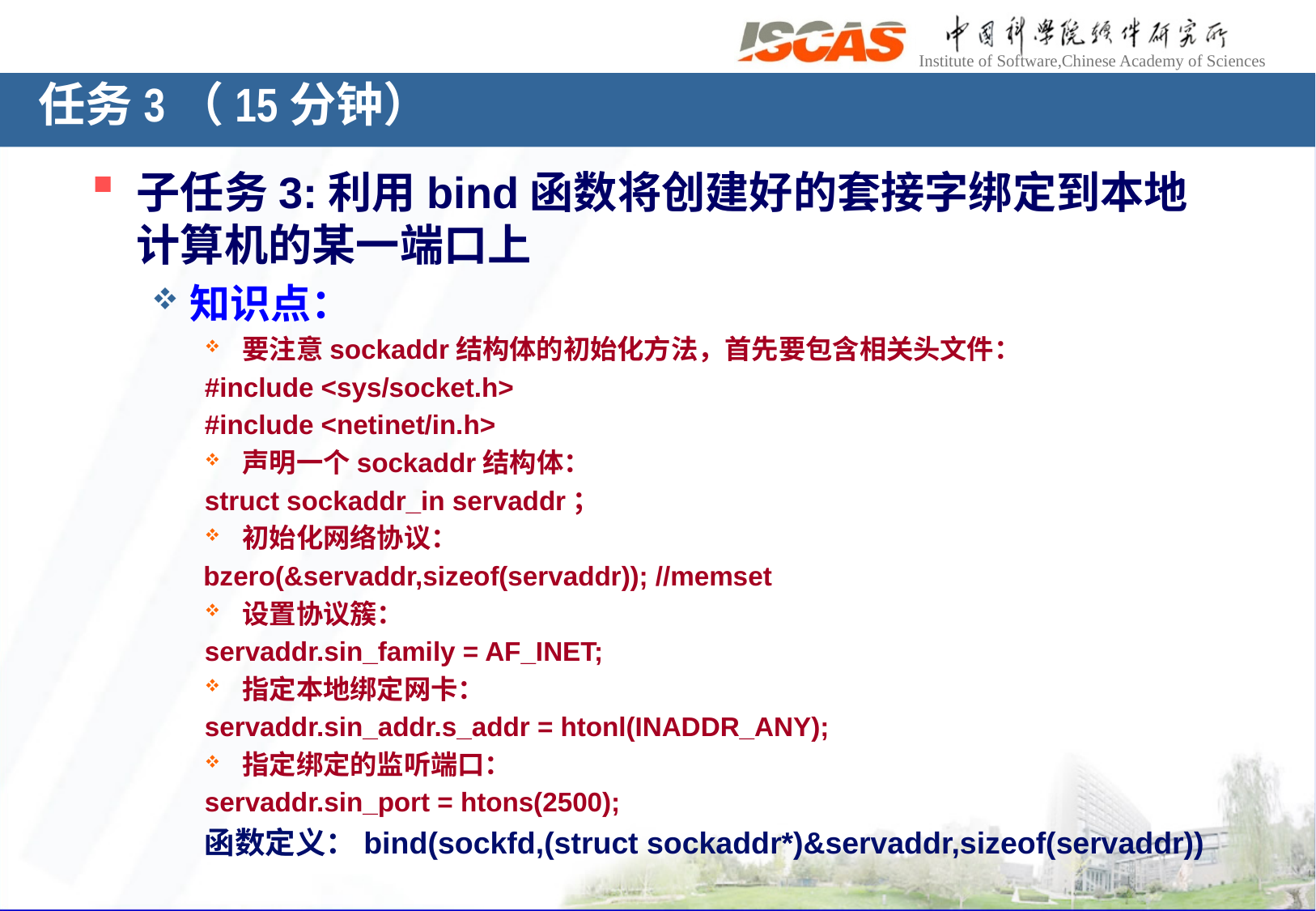

# 任务3（15分钟）
子任务3:利用bind函数将创建好的套接字绑定到本地计算机的某一端口上
知识点：
要注意sockaddr结构体的初始化方法，首先要包含相关头文件：
#include <sys/socket.h>
#include <netinet/in.h>
声明一个sockaddr结构体：
struct sockaddr_in servaddr；
初始化网络协议：
               bzero(&servaddr,sizeof(servaddr)); //memset
设置协议簇：
servaddr.sin_family = AF_INET;
指定本地绑定网卡：
servaddr.sin_addr.s_addr = htonl(INADDR_ANY);
指定绑定的监听端口：
servaddr.sin_port = htons(2500);
函数定义：bind(sockfd,(struct sockaddr*)&servaddr,sizeof(servaddr))